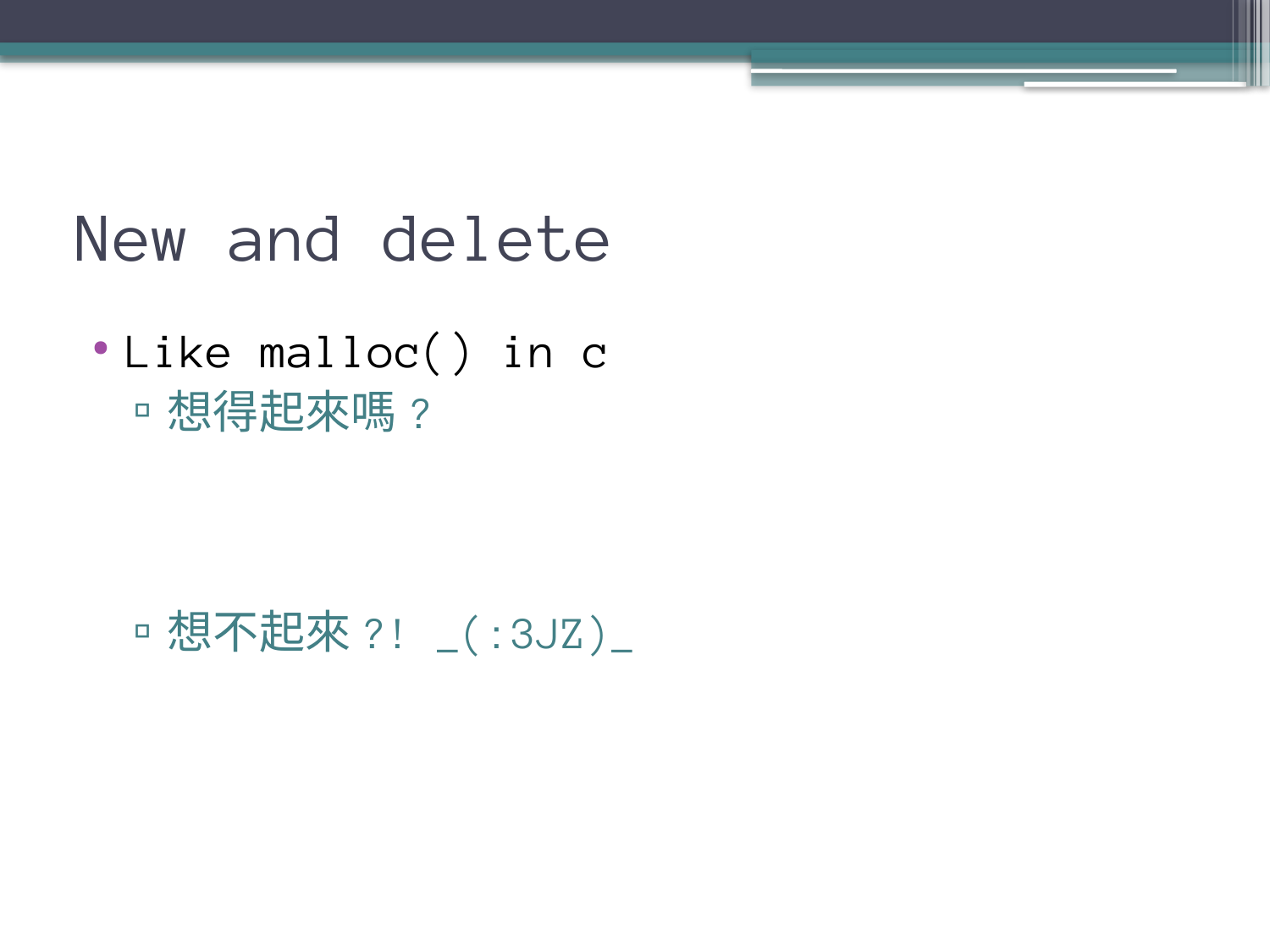

# New and delete
Like malloc() in c
想得起來嗎?

想不起來?! _(:3JZ)_